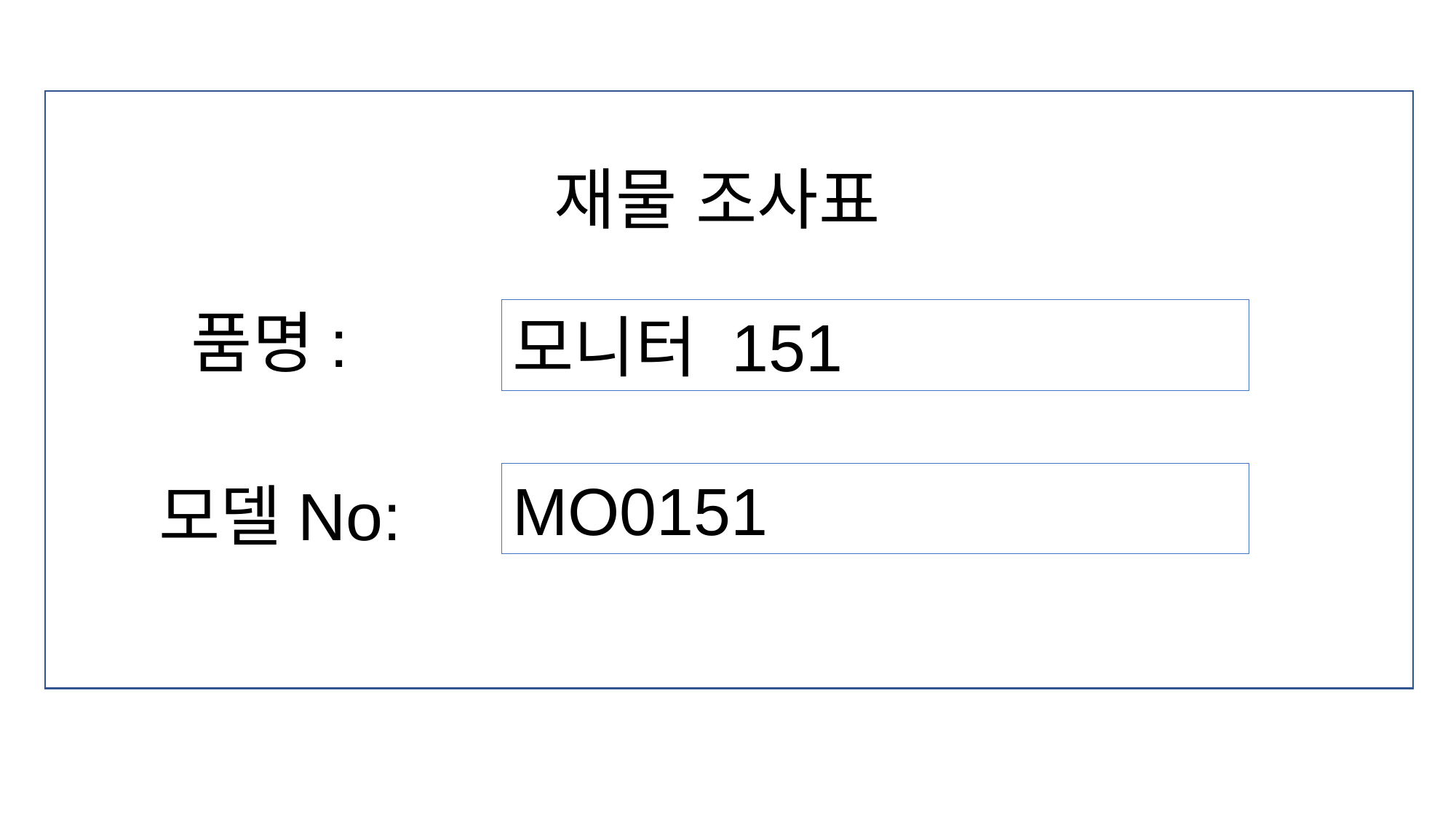

재물 조사표
품명:
모니터 151
MO0151
모델No: